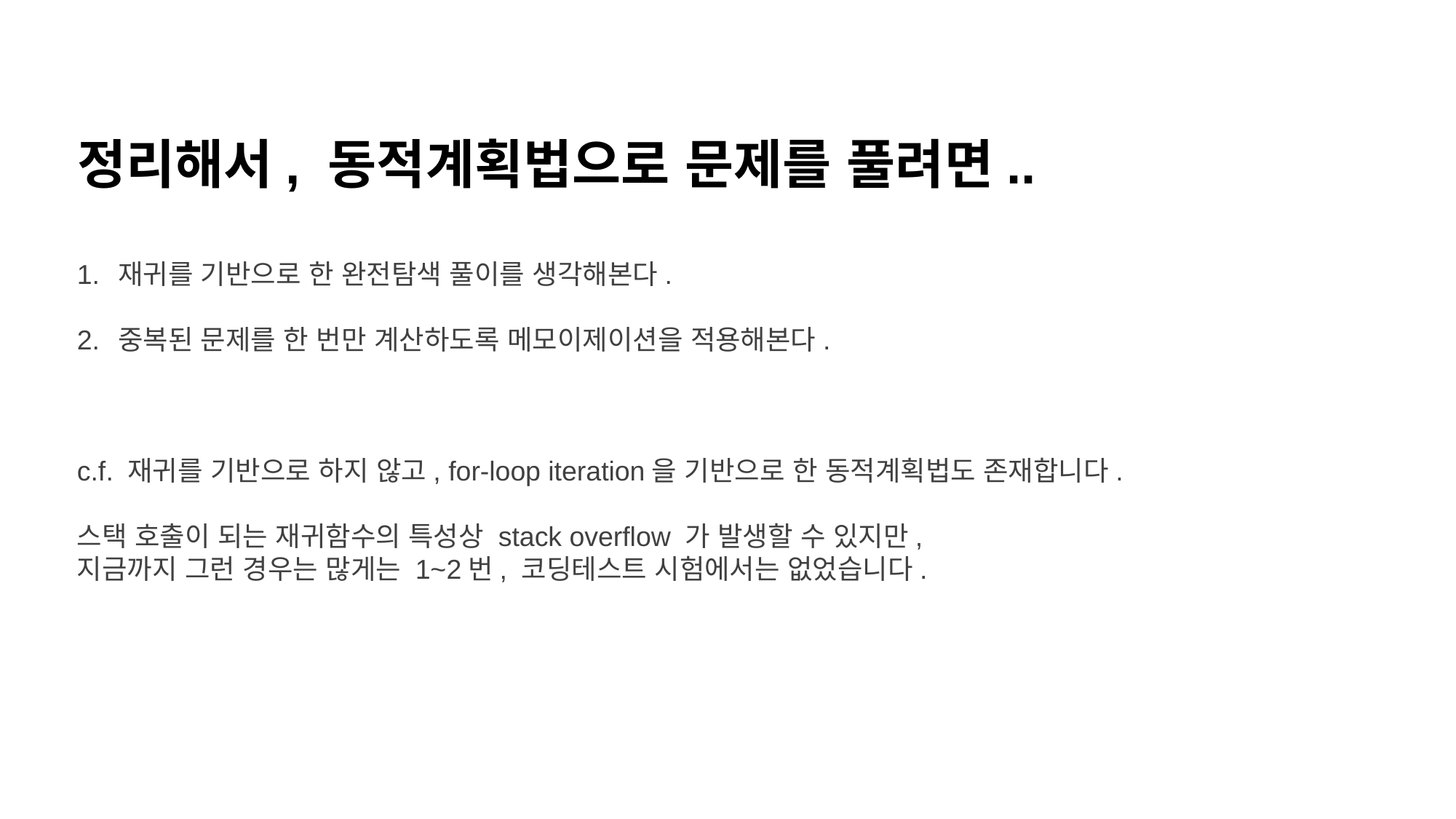

정리해서, 동적계획법으로 문제를 풀려면..
재귀를 기반으로 한 완전탐색 풀이를 생각해본다.
중복된 문제를 한 번만 계산하도록 메모이제이션을 적용해본다.

c.f. 재귀를 기반으로 하지 않고, for-loop iteration을 기반으로 한 동적계획법도 존재합니다.
스택 호출이 되는 재귀함수의 특성상 stack overflow 가 발생할 수 있지만,
지금까지 그런 경우는 많게는 1~2번, 코딩테스트 시험에서는 없었습니다.